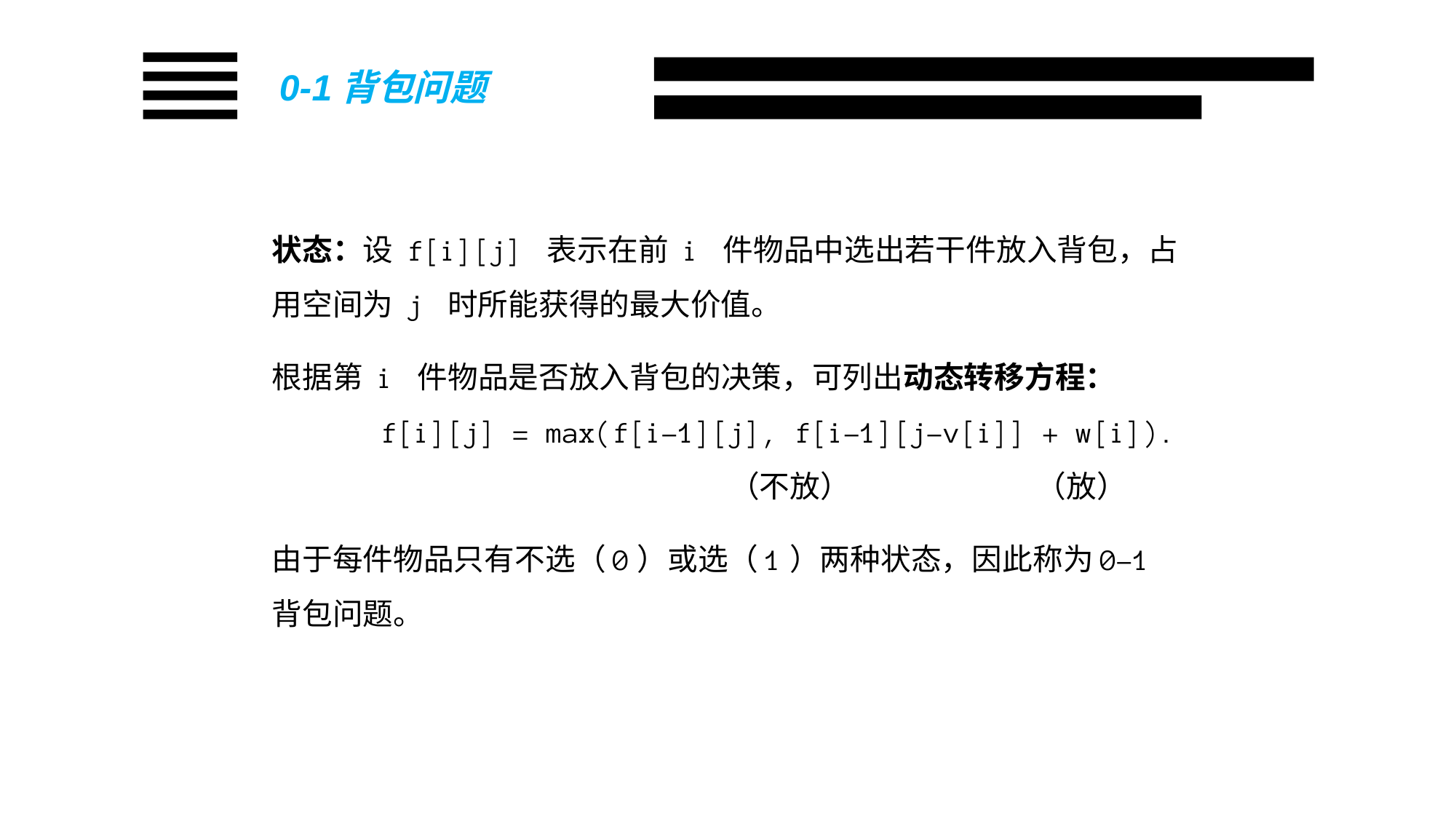

0-1背包问题

状态：设 f[i][j] 表示在前 i 件物品中选出若干件放入背包，占用空间为 j 时所能获得的最大价值。
根据第 i 件物品是否放入背包的决策，可列出动态转移方程：
	f[i][j] = max(f[i-1][j], f[i-1][j-v[i]] + w[i]).
				  （不放）		（放）
由于每件物品只有不选（0）或选（1）两种状态，因此称为0-1背包问题。